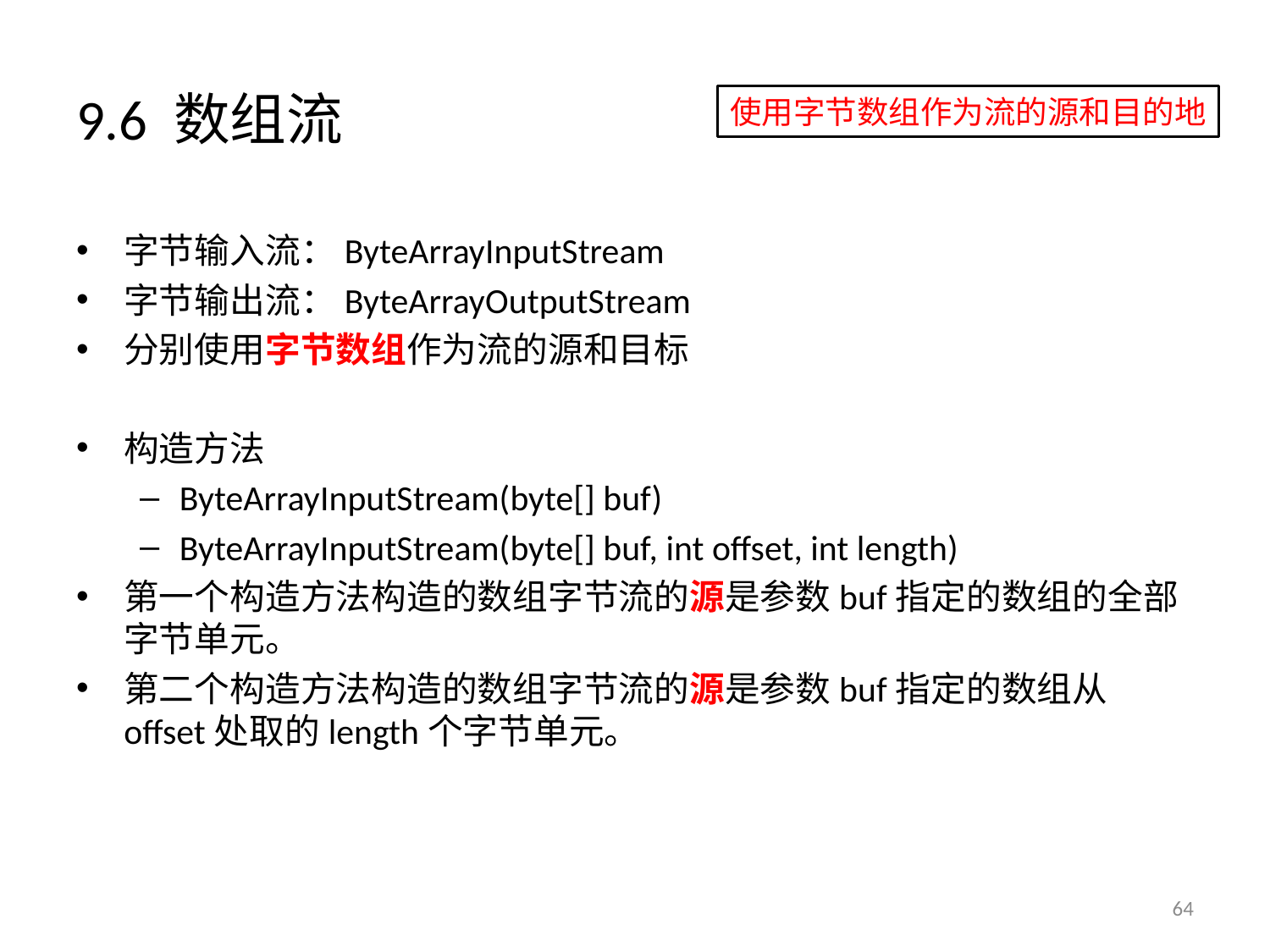

# 9.6 数组流
使用字节数组作为流的源和目的地
字节输入流：ByteArrayInputStream
字节输出流：ByteArrayOutputStream
分别使用字节数组作为流的源和目标

构造方法
ByteArrayInputStream(byte[] buf)
ByteArrayInputStream(byte[] buf, int offset, int length)
第一个构造方法构造的数组字节流的源是参数buf指定的数组的全部字节单元。
第二个构造方法构造的数组字节流的源是参数buf指定的数组从offset处取的length个字节单元。
64